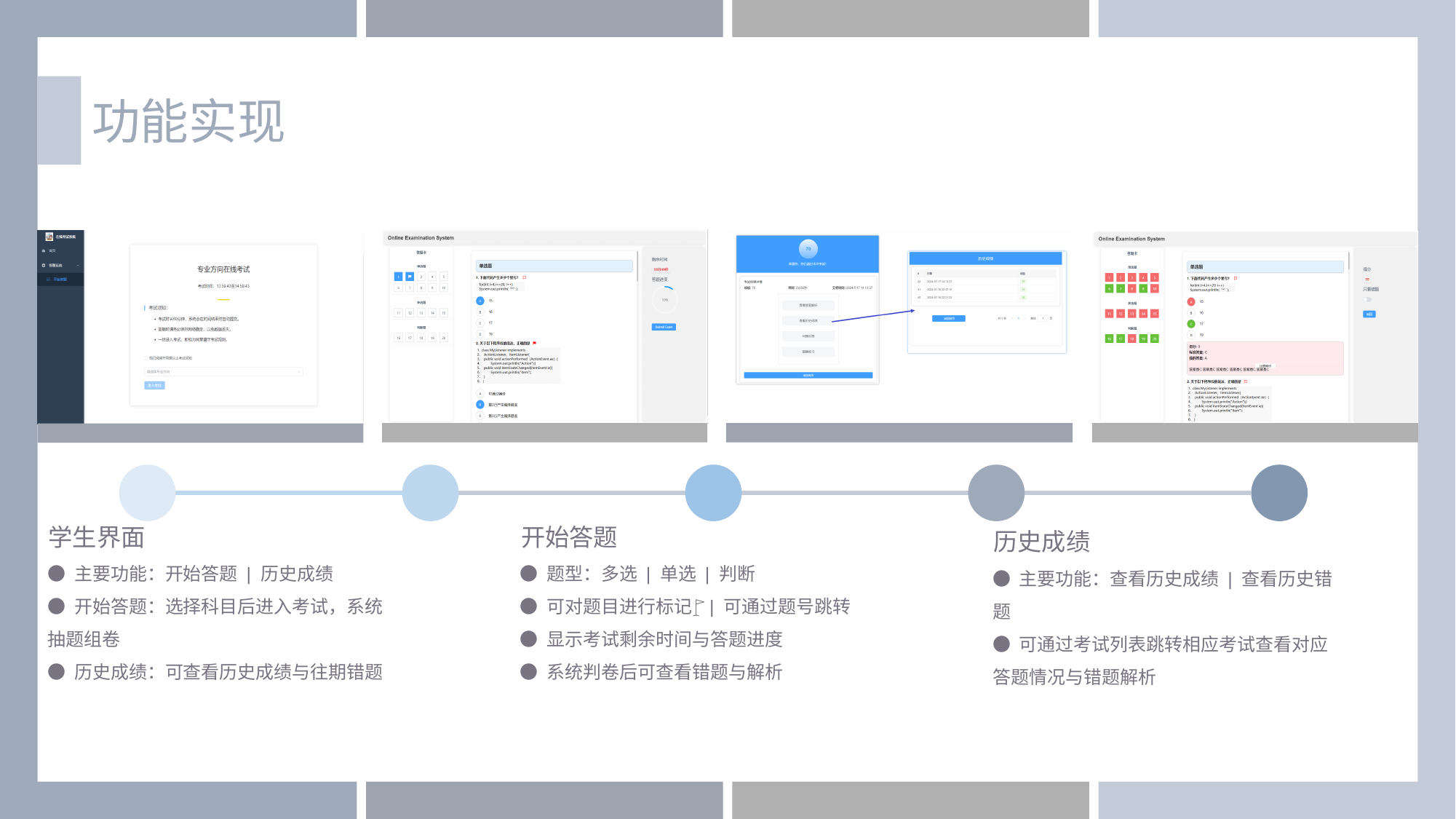

功能实现

学生界面
● 主要功能：开始答题 | 历史成绩
● 开始答题：选择科目后进入考试，系统抽题组卷
● 历史成绩：可查看历史成绩与往期错题
开始答题
● 题型：多选 | 单选 | 判断
● 可对题目进行标记🚩| 可通过题号跳转
● 显示考试剩余时间与答题进度
● 系统判卷后可查看错题与解析
历史成绩
● 主要功能：查看历史成绩 | 查看历史错题
● 可通过考试列表跳转相应考试查看对应答题情况与错题解析